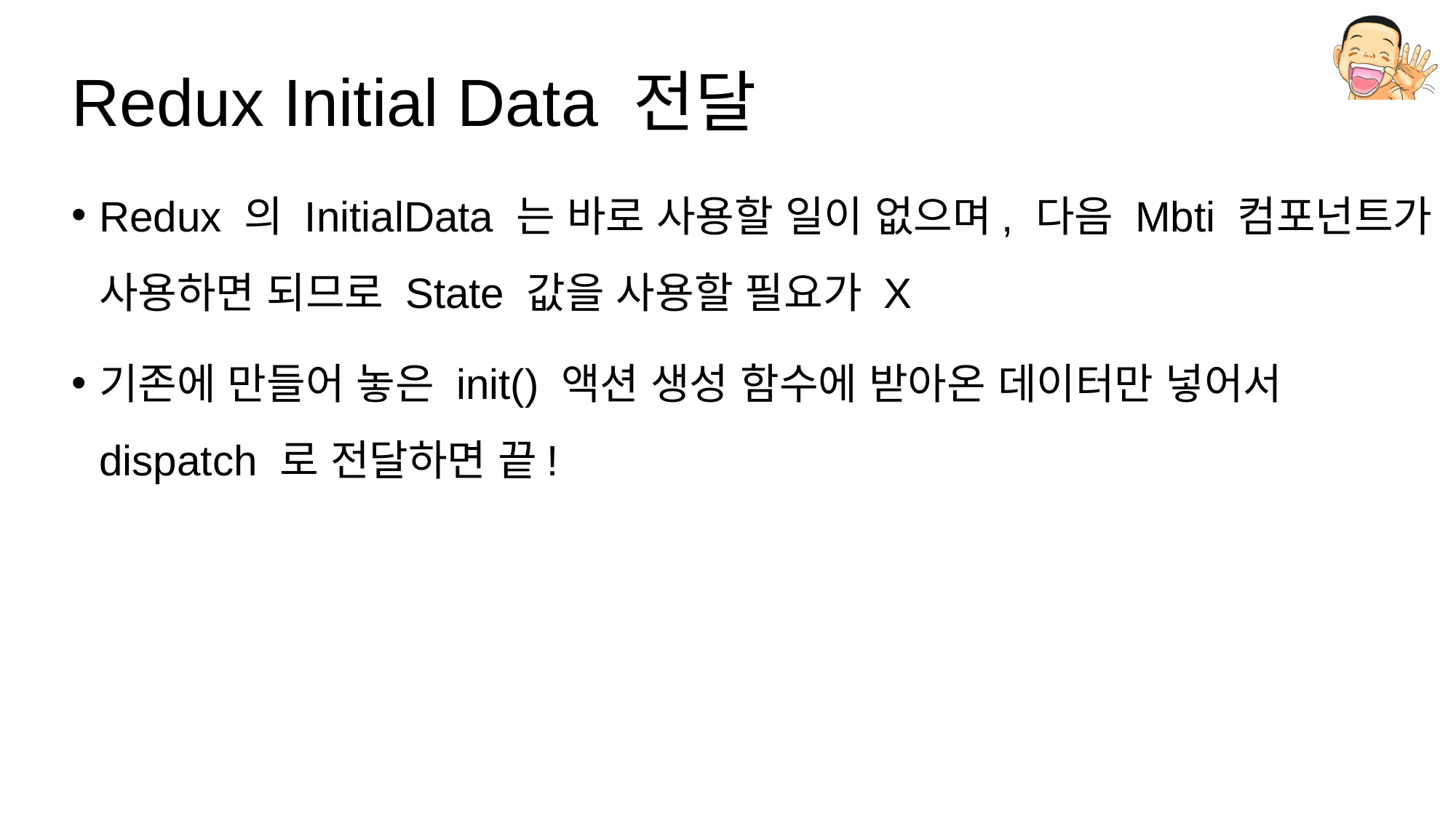

# Redux Initial Data 전달
Redux 의 InitialData 는 바로 사용할 일이 없으며, 다음 Mbti 컴포넌트가 사용하면 되므로 State 값을 사용할 필요가 X
기존에 만들어 놓은 init() 액션 생성 함수에 받아온 데이터만 넣어서 dispatch 로 전달하면 끝!